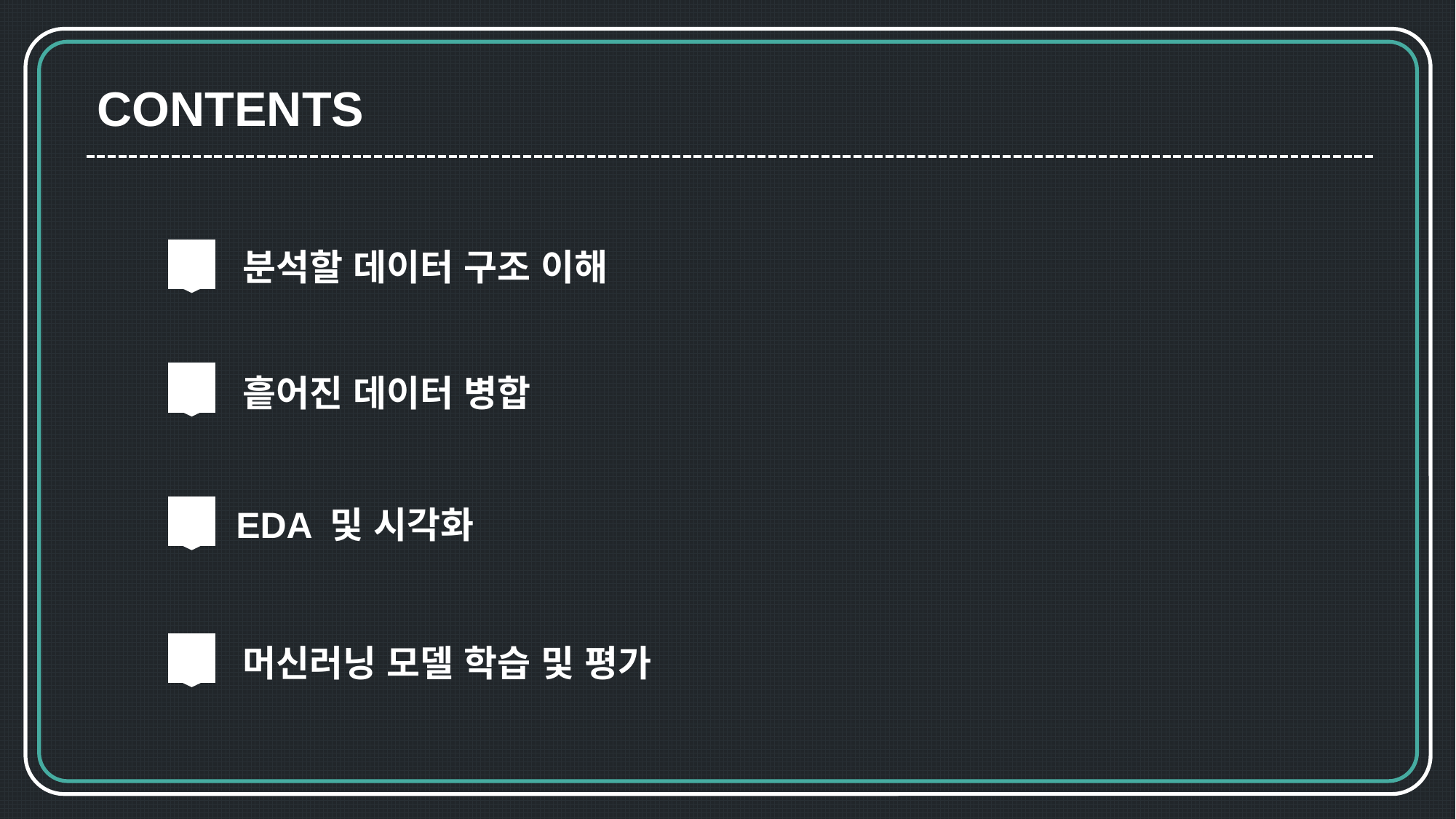

CONTENTS
 분석할 데이터 구조 이해

 흩어진 데이터 병합

 EDA 및 시각화

 머신러닝 모델 학습 및 평가